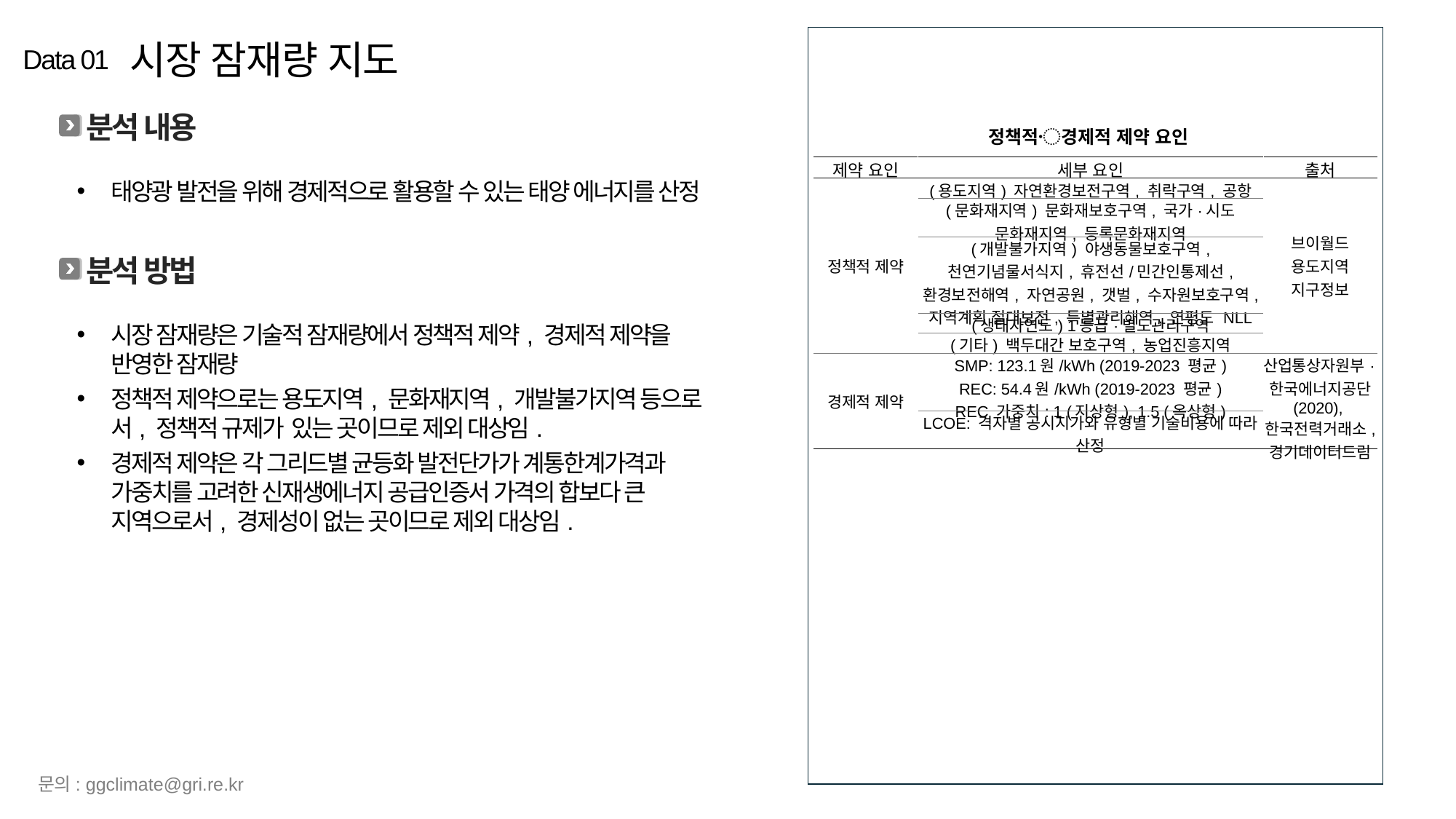

시장 잠재량 지도
Data 01
분석 내용

태양광 발전을 위해 경제적으로 활용할 수 있는 태양 에너지를 산정
정책적〮경제적 제약 요인
| 제약 요인 | 세부 요인 | 출처 |
| --- | --- | --- |
| 정책적 제약 | (용도지역) 자연환경보전구역, 취락구역, 공항 | 브이월드 용도지역 지구정보 |
|  | (문화재지역) 문화재보호구역, 국가·시도 문화재지역, 등록문화재지역 |  |
|  | (개발불가지역) 야생동물보호구역, 천연기념물서식지, 휴전선/민간인통제선, 환경보전해역, 자연공원, 갯벌, 수자원보호구역, 지역계획 절대보전, 특별관리해역, 연평도 NLL |  |
|  | (생태자연도) 1등급·별도관리구역 |  |
|  | (기타) 백두대간 보호구역, 농업진흥지역 |  |
| 경제적 제약 | SMP: 123.1원/kWh (2019-2023 평균) REC: 54.4원/kWh (2019-2023 평균) REC 가중치: 1 (지상형), 1.5 (옥상형) | 산업통상자원부·한국에너지공단 (2020), 한국전력거래소, 경기데이터드림 |
|  | LCOE: 격자별 공시지가와 유형별 기술비용에 따라 산정 |  |
분석 방법

시장 잠재량은 기술적 잠재량에서 정책적 제약, 경제적 제약을 반영한 잠재량
정책적 제약으로는 용도지역, 문화재지역, 개발불가지역 등으로서, 정책적 규제가  있는 곳이므로 제외 대상임.
경제적 제약은 각 그리드별 균등화 발전단가가 계통한계가격과 가중치를 고려한 신재생에너지 공급인증서 가격의 합보다 큰 지역으로서, 경제성이 없는 곳이므로 제외 대상임.
문의: ggclimate@gri.re.kr